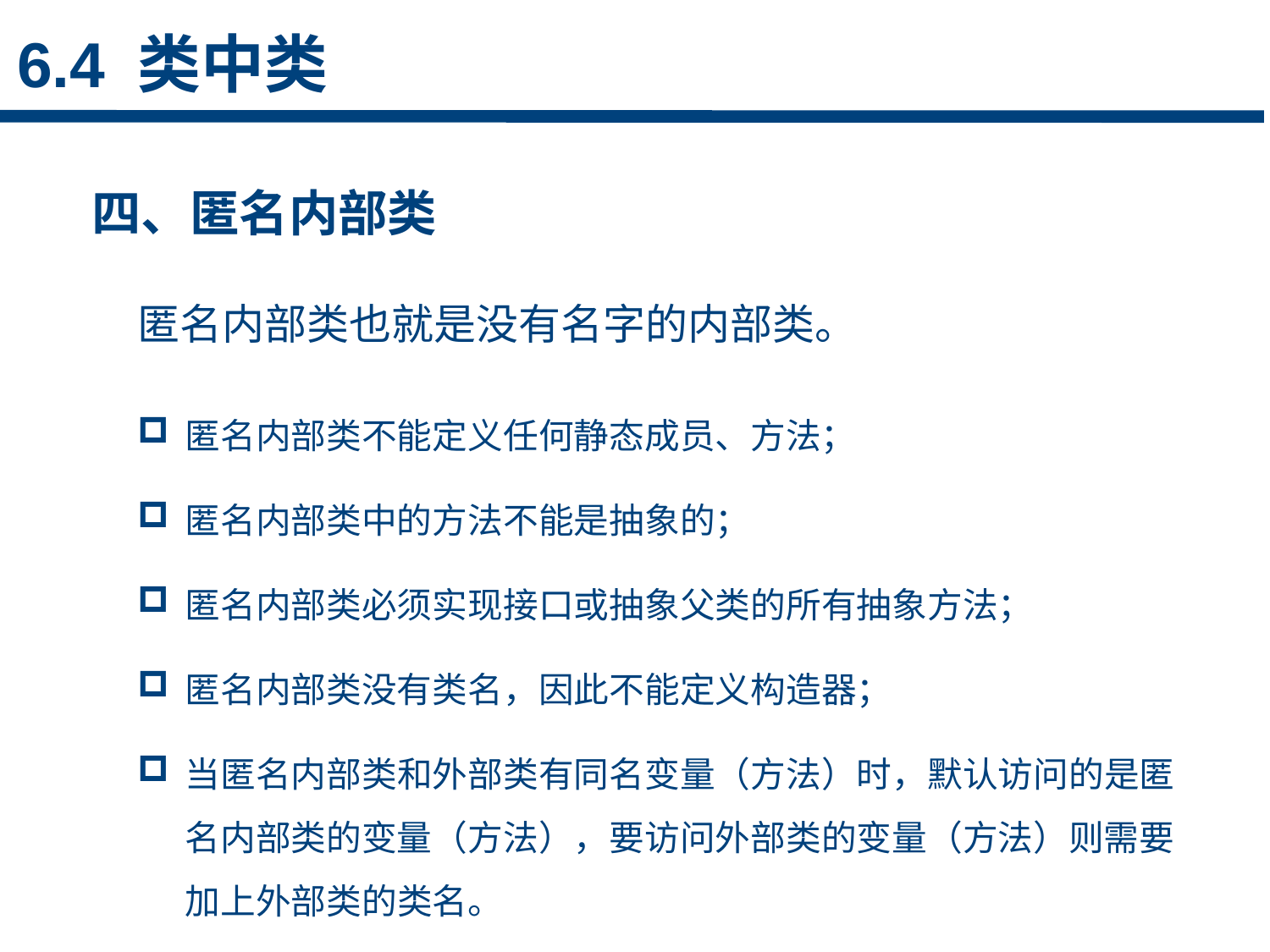

6.4 类中类
四、匿名内部类
匿名内部类也就是没有名字的内部类。
点击添加文本
匿名内部类不能定义任何静态成员、方法；
匿名内部类中的方法不能是抽象的；
匿名内部类必须实现接口或抽象父类的所有抽象方法；
匿名内部类没有类名，因此不能定义构造器；
当匿名内部类和外部类有同名变量（方法）时，默认访问的是匿名内部类的变量（方法），要访问外部类的变量（方法）则需要加上外部类的类名。
点击添加文本
点击添加文本
点击添加文本